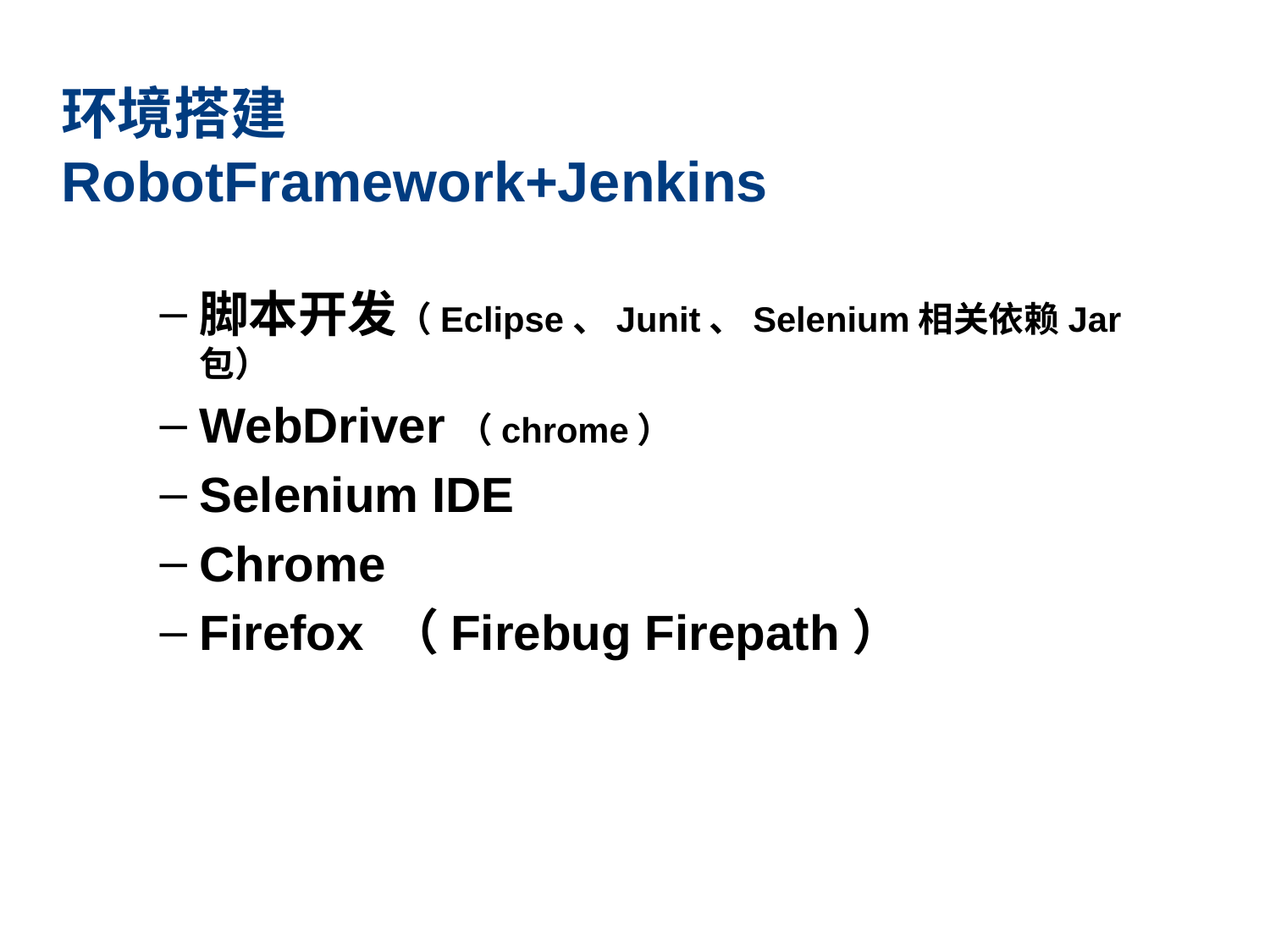

# 环境搭建 RobotFramework+Jenkins
脚本开发（Eclipse、Junit、Selenium相关依赖Jar包）
WebDriver（chrome）
Selenium IDE
Chrome
Firefox （Firebug Firepath）